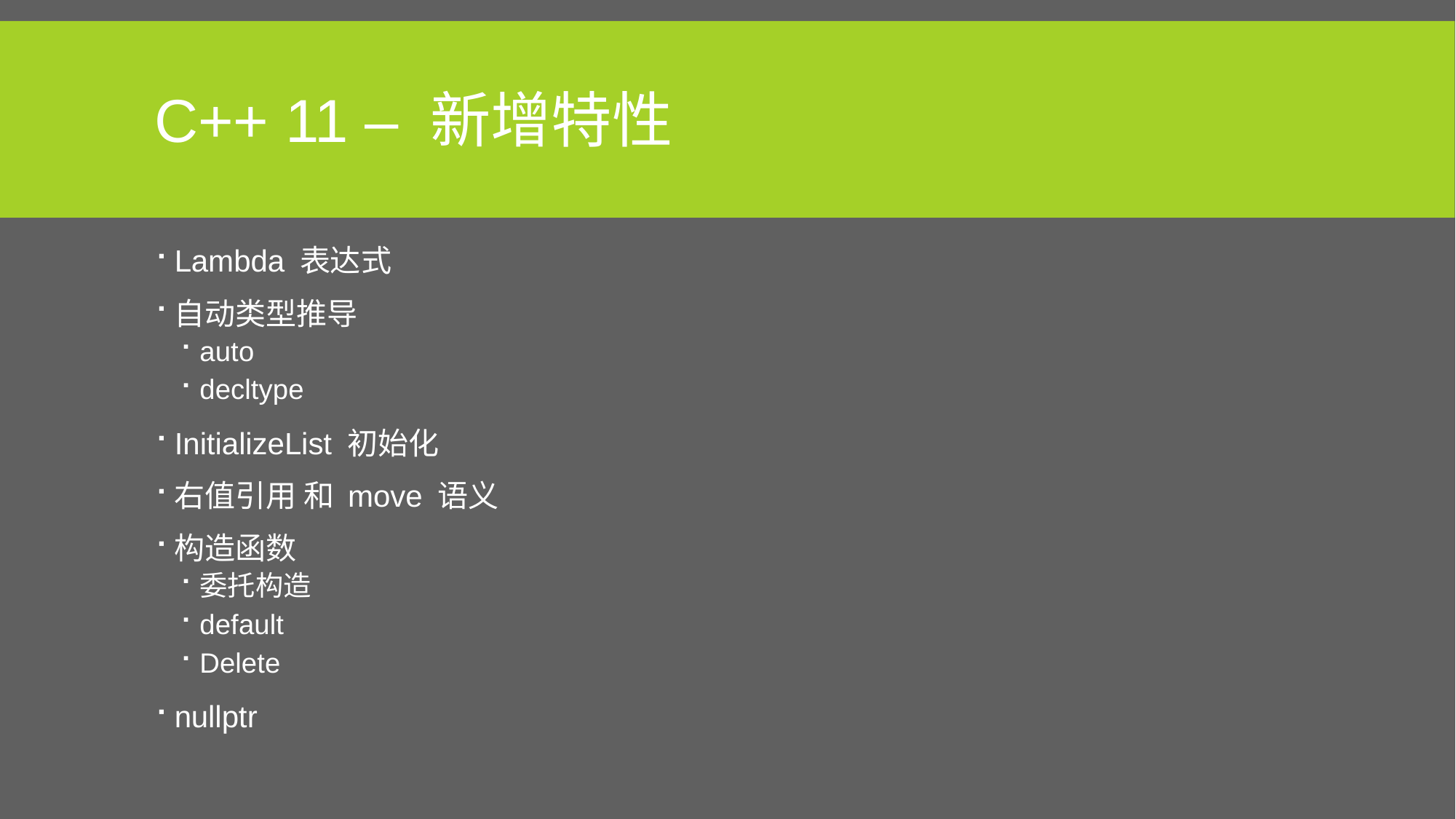

# C++ 11 – 新增特性
Lambda 表达式
自动类型推导
auto
decltype
InitializeList 初始化
右值引用 和 move 语义
构造函数
委托构造
default
Delete
nullptr